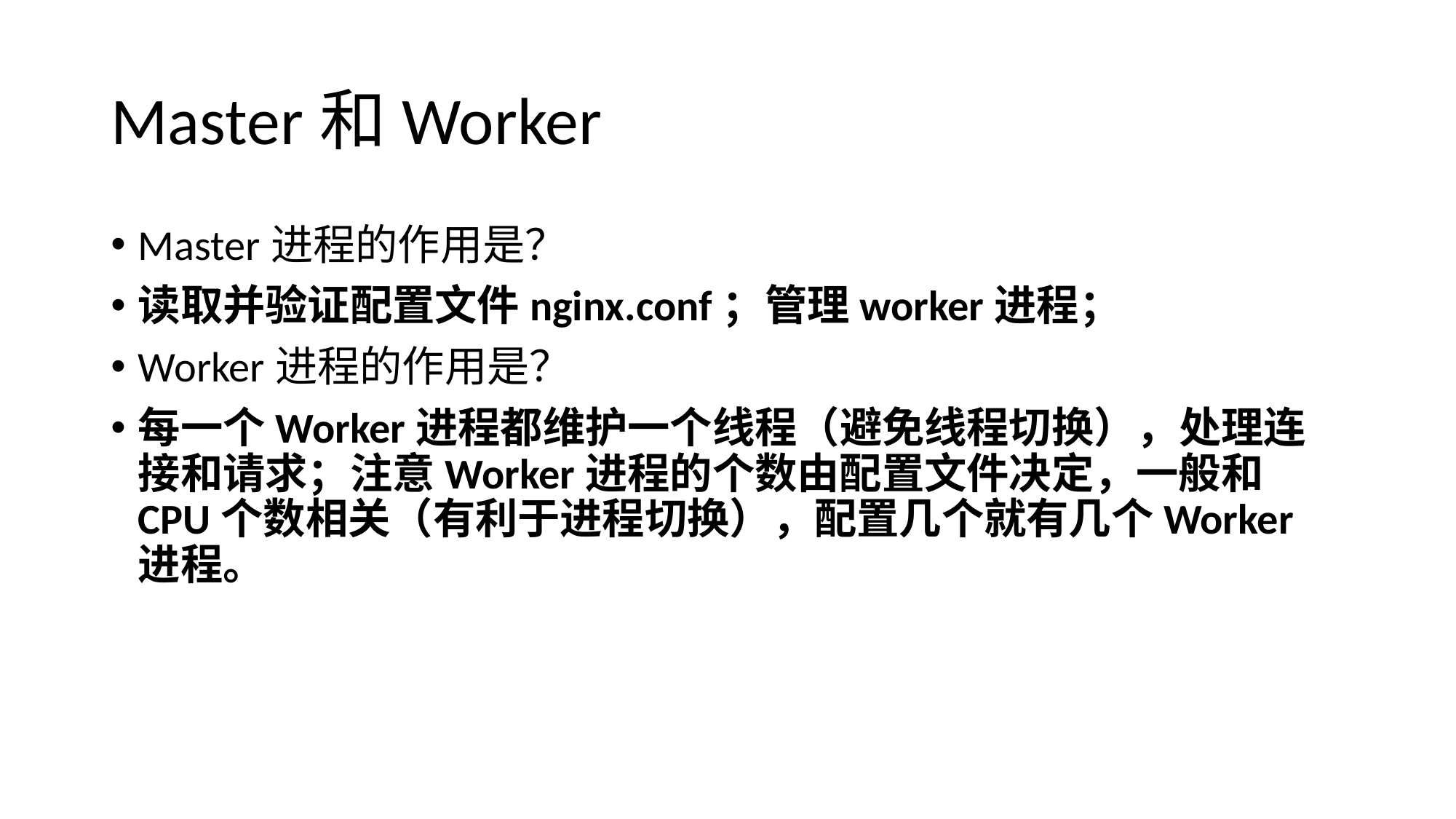

# Master和Worker
Master进程的作用是？
读取并验证配置文件nginx.conf；管理worker进程；
Worker进程的作用是？
每一个Worker进程都维护一个线程（避免线程切换），处理连接和请求；注意Worker进程的个数由配置文件决定，一般和CPU个数相关（有利于进程切换），配置几个就有几个Worker进程。